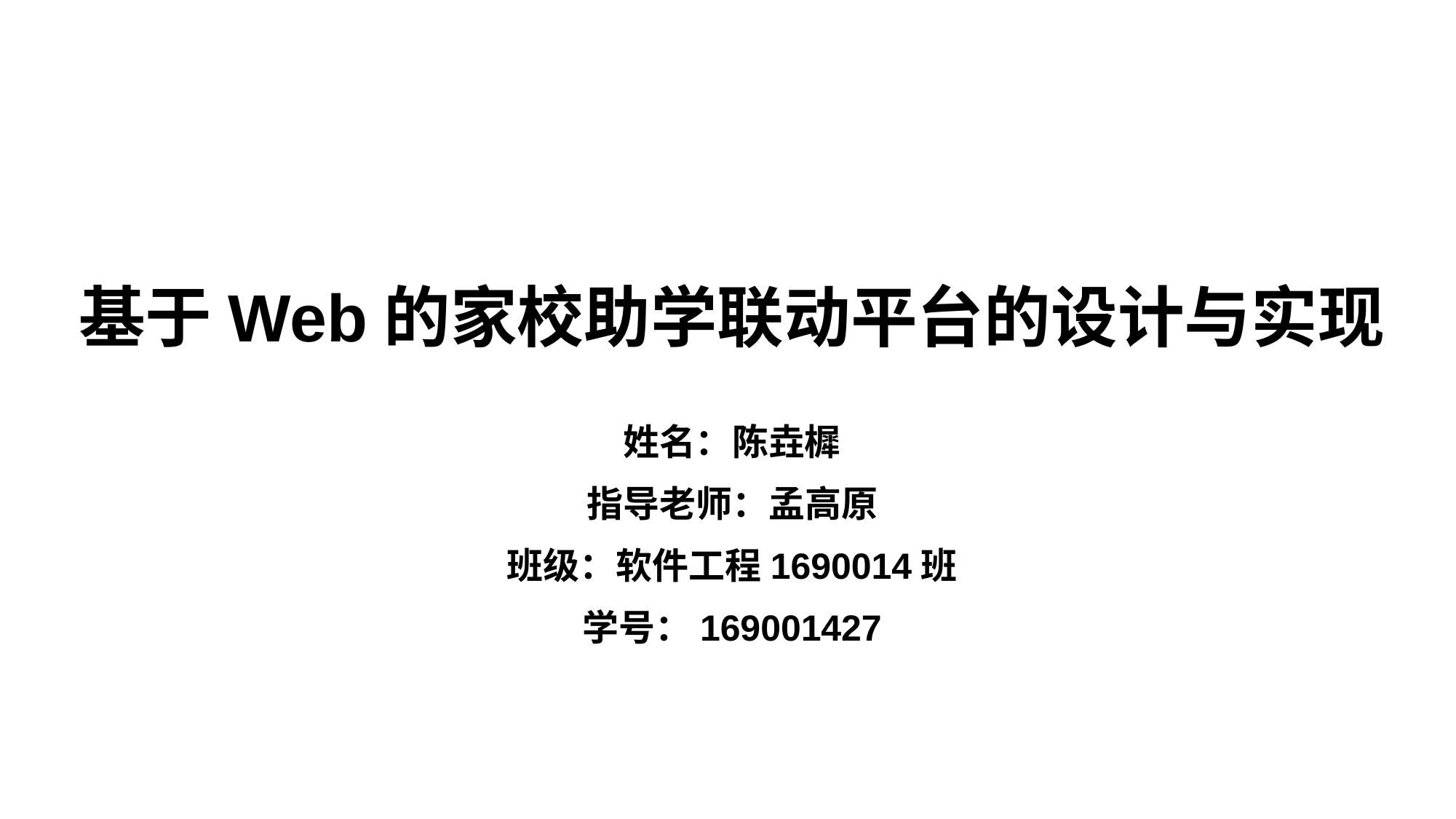

基于Web的家校助学联动平台的设计与实现
姓名：陈垚樨
指导老师：孟高原
班级：软件工程1690014班
学号：169001427